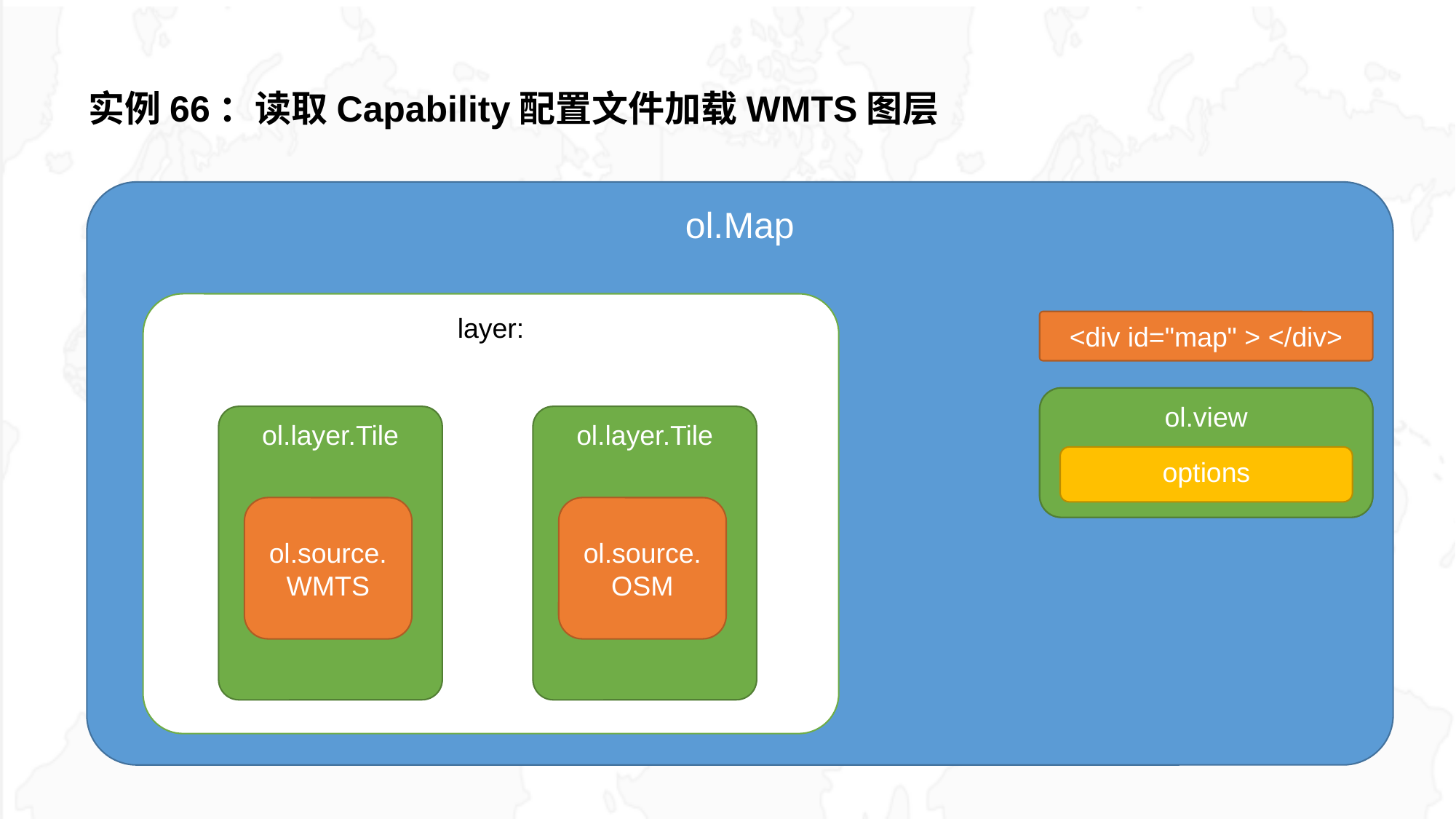

# 实例66：读取Capability配置文件加载WMTS图层
ol.Map
layer:
<div id="map" > </div>
view:ol.view
ol.view
options
options
ol.layer.Tile
ol.layer.Tile
ol.source.WMTS
ol.source.OSM